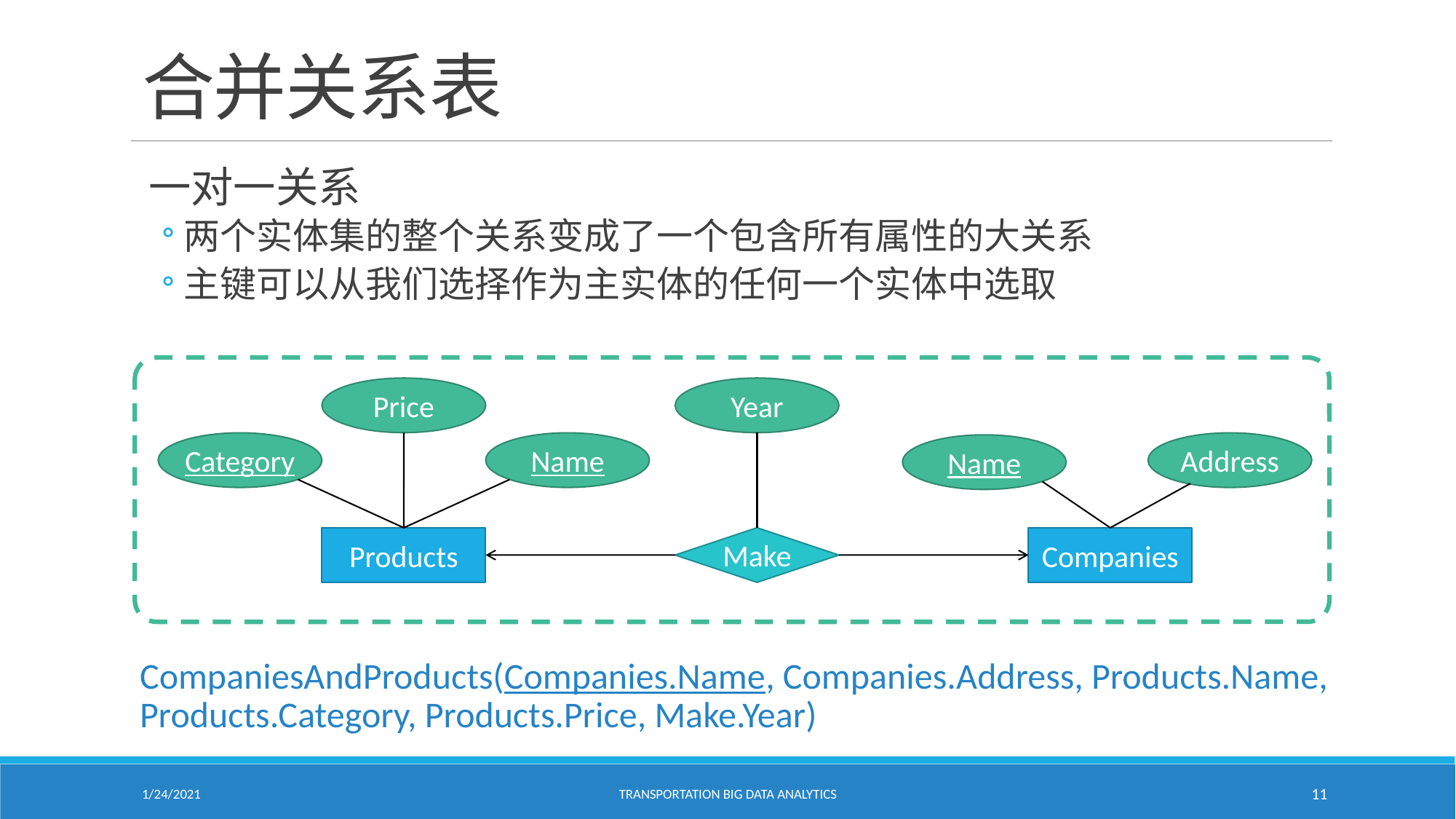

# 合并关系表
一对一关系
两个实体集的整个关系变成了一个包含所有属性的大关系
主键可以从我们选择作为主实体的任何一个实体中选取

Price
Year
Category
Name
Address
Name
Products
Make
Companies
CompaniesAndProducts(Companies.Name, Companies.Address, Products.Name, Products.Category, Products.Price, Make.Year)
1/24/2021
Transportation Big Data Analytics
11